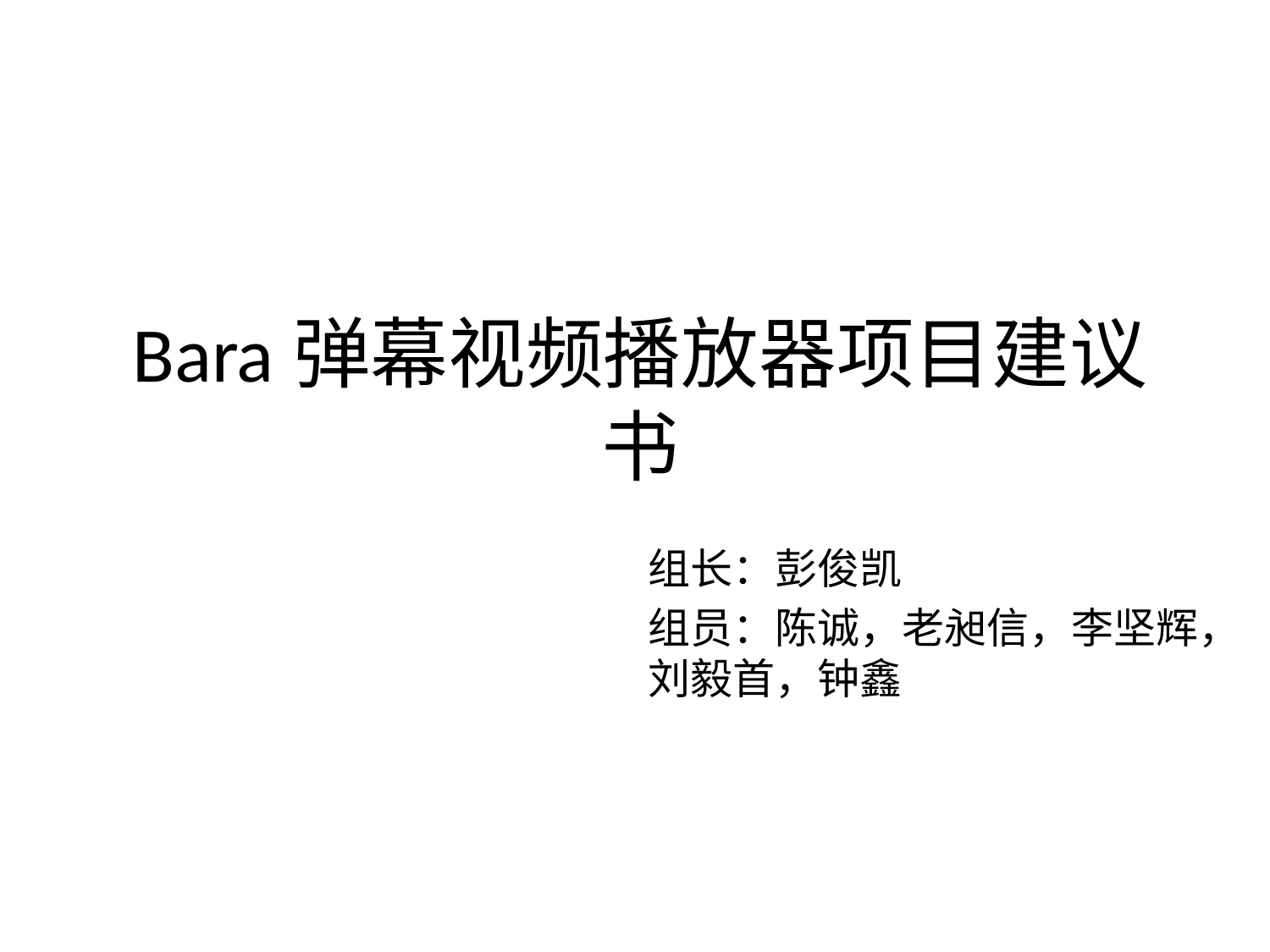

# Bara弹幕视频播放器项目建议书
组长：彭俊凯
组员：陈诚，老昶信，李坚辉，刘毅首，钟鑫